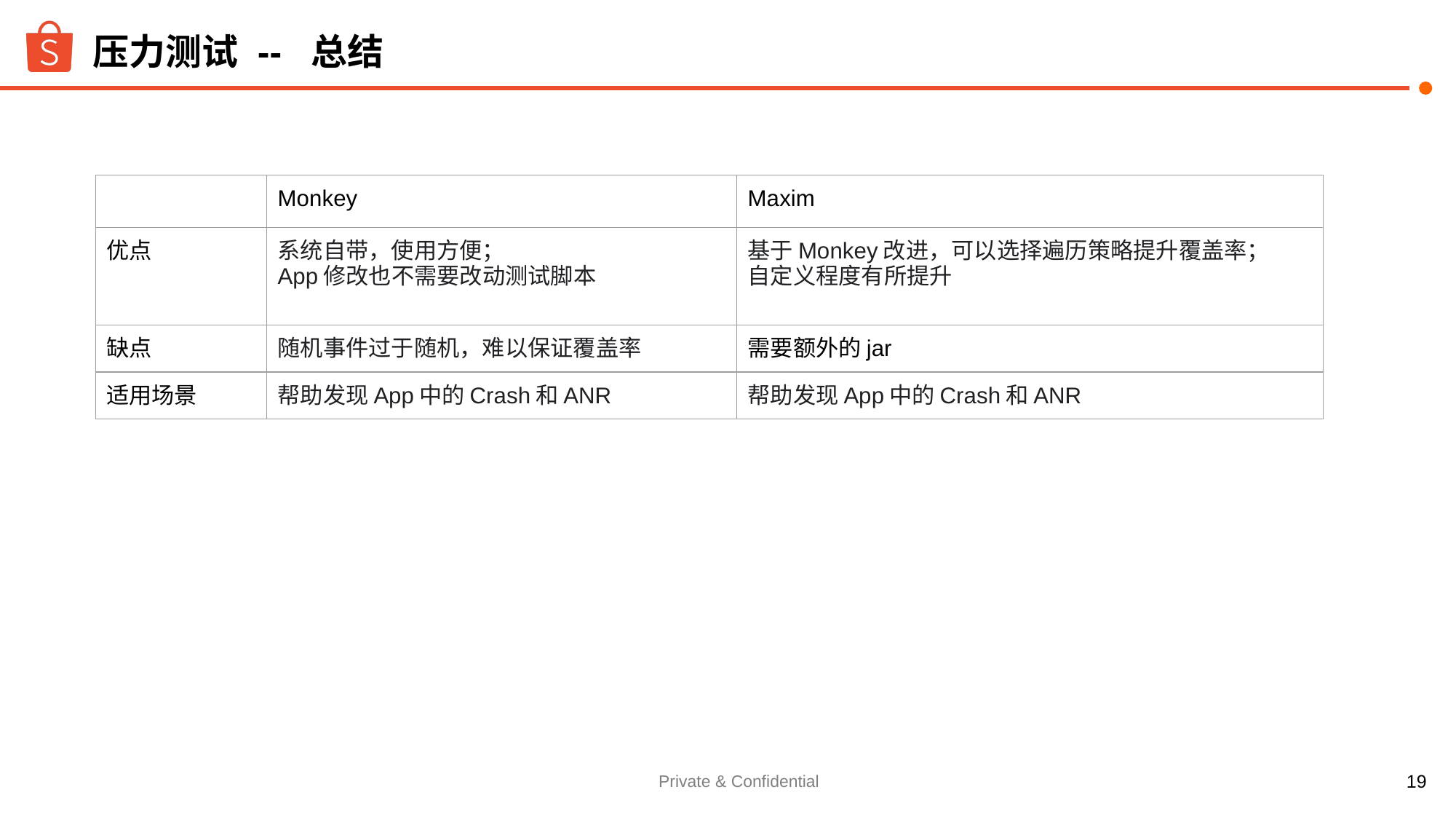

# 压力测试 --  总结
|  | Monkey | Maxim |
| --- | --- | --- |
| 优点 | 系统自带，使用方便； App修改也不需要改动测试脚本 | 基于Monkey改进，可以选择遍历策略提升覆盖率； 自定义程度有所提升 |
| 缺点 | 随机事件过于随机，难以保证覆盖率 | 需要额外的jar |
| 适用场景 | 帮助发现App中的Crash和ANR | 帮助发现App中的Crash和ANR |
19